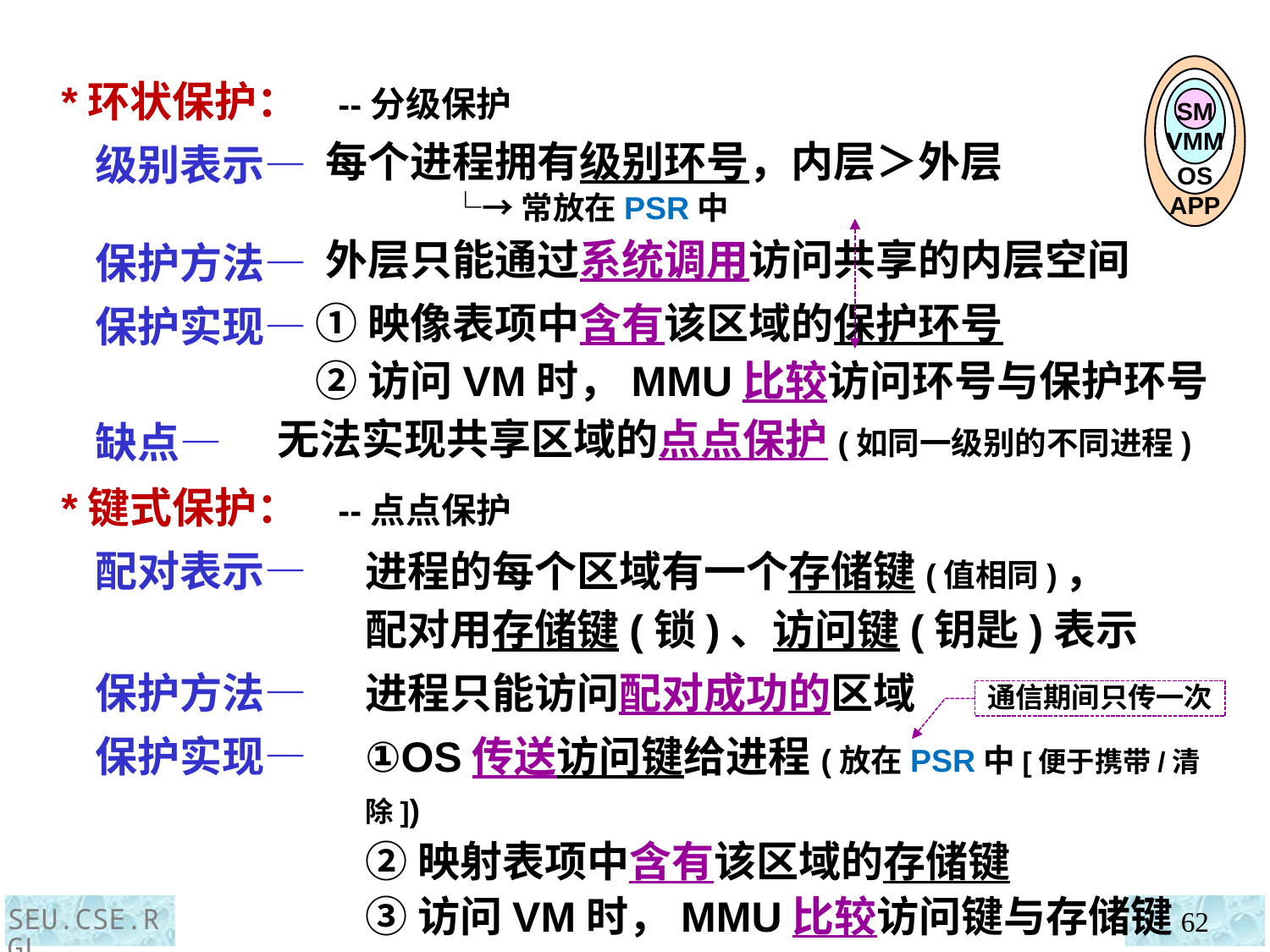

*环状保护：   --分级保护
     级别表示—

     保护方法—
     保护实现—

     缺点—

SM
VMM
OS
APP
    每个进程拥有级别环号，内层＞外层
                        └→常放在PSR中
    外层只能通过系统调用访问共享的内层空间
    ①映像表项中含有该区域的保护环号
    ②访问VM时，MMU比较访问环号与保护环号
无法实现共享区域的点点保护(如同一级别的不同进程)
  *键式保护：   --点点保护
     配对表示—

     保护方法—
     保护实现—
进程的每个区域有一个存储键(值相同)，
配对用存储键(锁)、访问键(钥匙)表示
进程只能访问配对成功的区域
①OS传送访问键给进程(放在PSR中[便于携带/清除])
②映射表项中含有该区域的存储键
③访问VM时，MMU比较访问键与存储键
通信期间只传一次
SEU.CSE.RGL
62